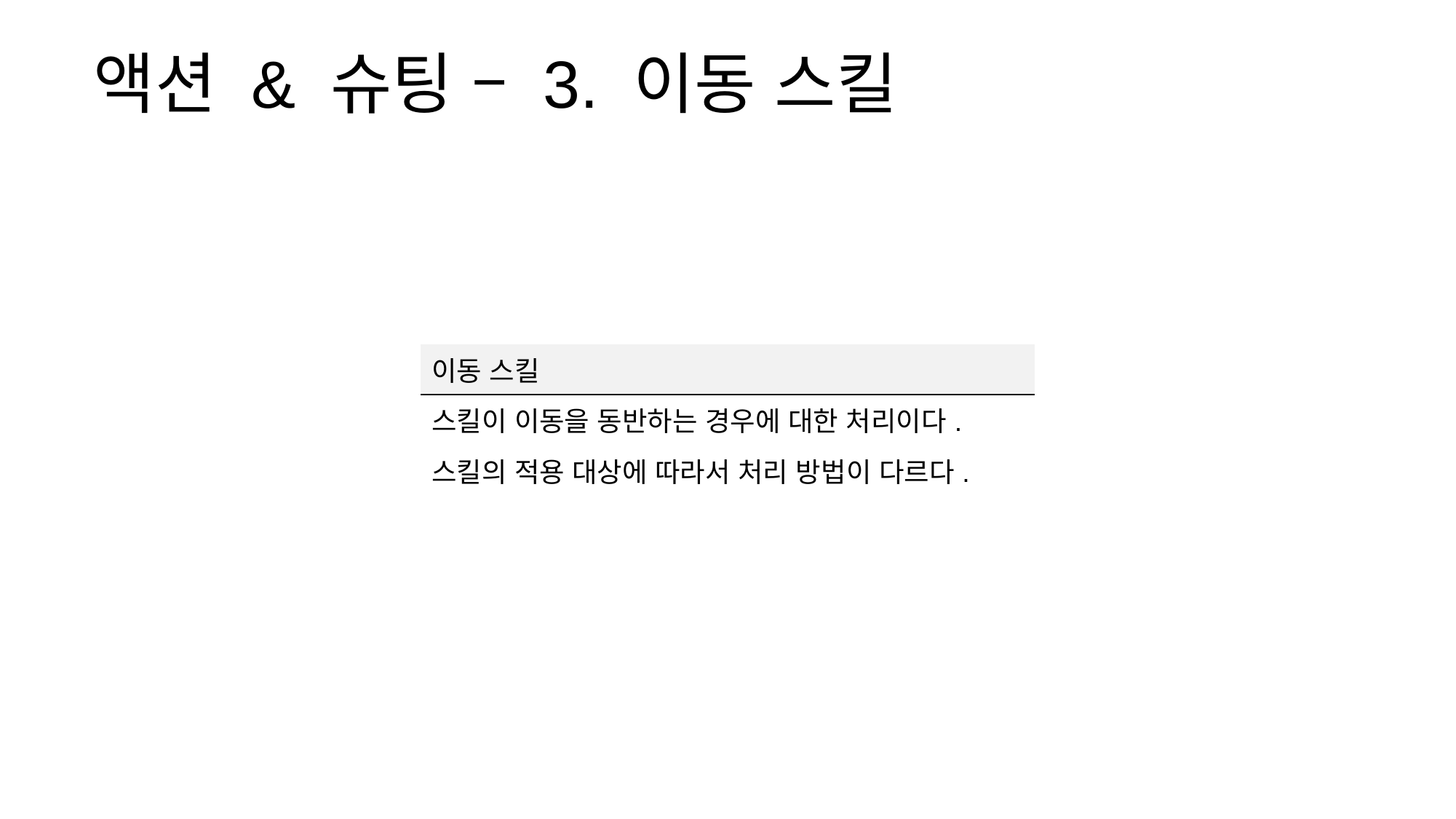

액션 & 슈팅 – 3. 이동 스킬
| 이동 스킬 |
| --- |
| 스킬이 이동을 동반하는 경우에 대한 처리이다. |
| 스킬의 적용 대상에 따라서 처리 방법이 다르다. |